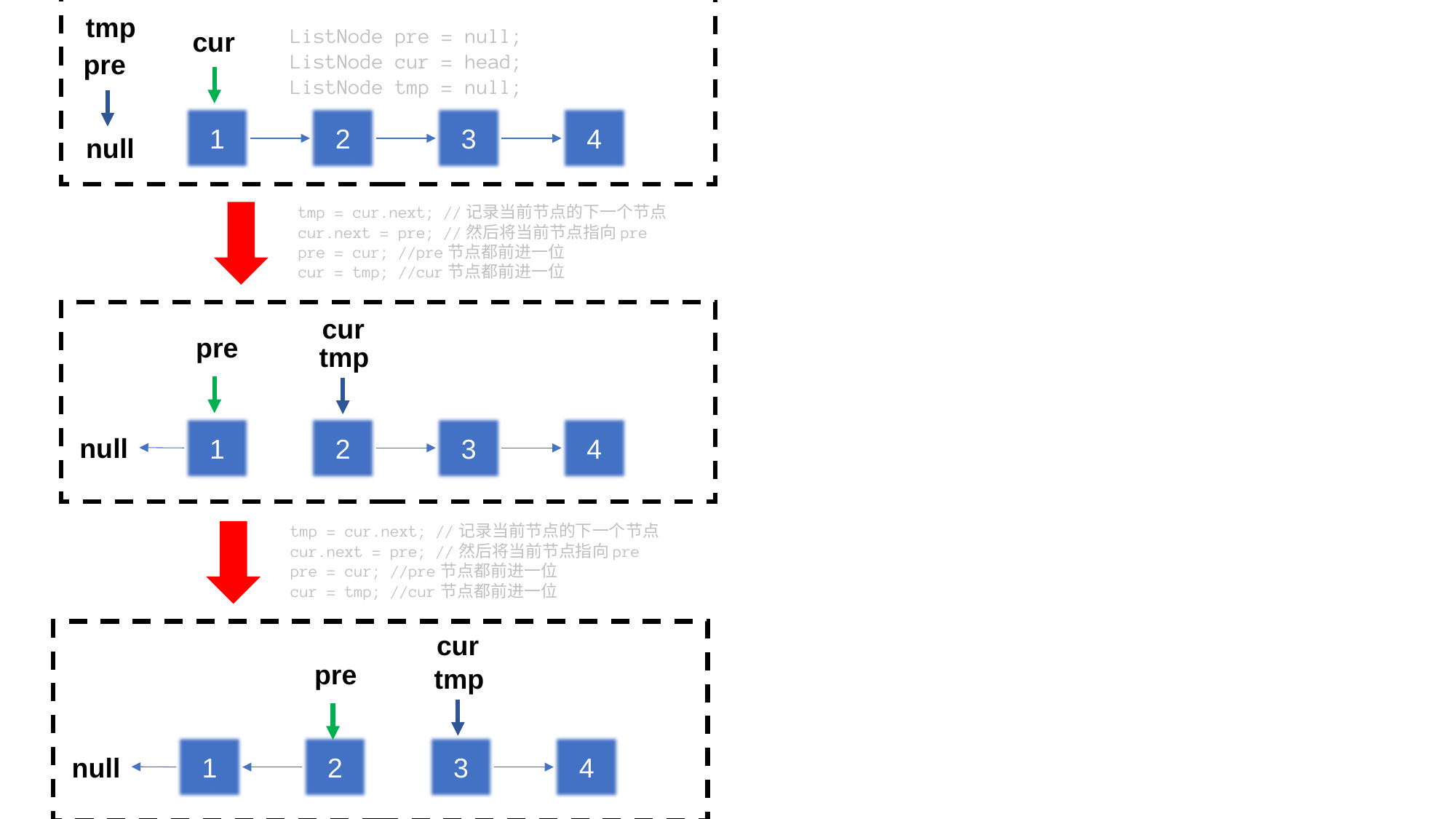

tmp
ListNode pre = null;
ListNode cur = head;
ListNode tmp = null;
cur
pre
1
2
3
4
null
tmp = cur.next; //记录当前节点的下一个节点
cur.next = pre; //然后将当前节点指向pre
pre = cur; //pre节点都前进一位
cur = tmp; //cur节点都前进一位

cur
pre
tmp
1
2
3
4
null
tmp = cur.next; //记录当前节点的下一个节点
cur.next = pre; //然后将当前节点指向pre
pre = cur; //pre节点都前进一位
cur = tmp; //cur节点都前进一位

cur
pre
tmp
1
2
3
4
null
tmp = cur.next; //记录当前节点的下一个节点
cur.next = pre; //然后将当前节点指向pre
pre = cur; //pre节点都前进一位
cur = tmp; //cur节点都前进一位

cur

pre
tmp
1
2
3
4
null

结束循环
return pre
cur == null
cur

pre
tmp
1
2
3
4
null
null